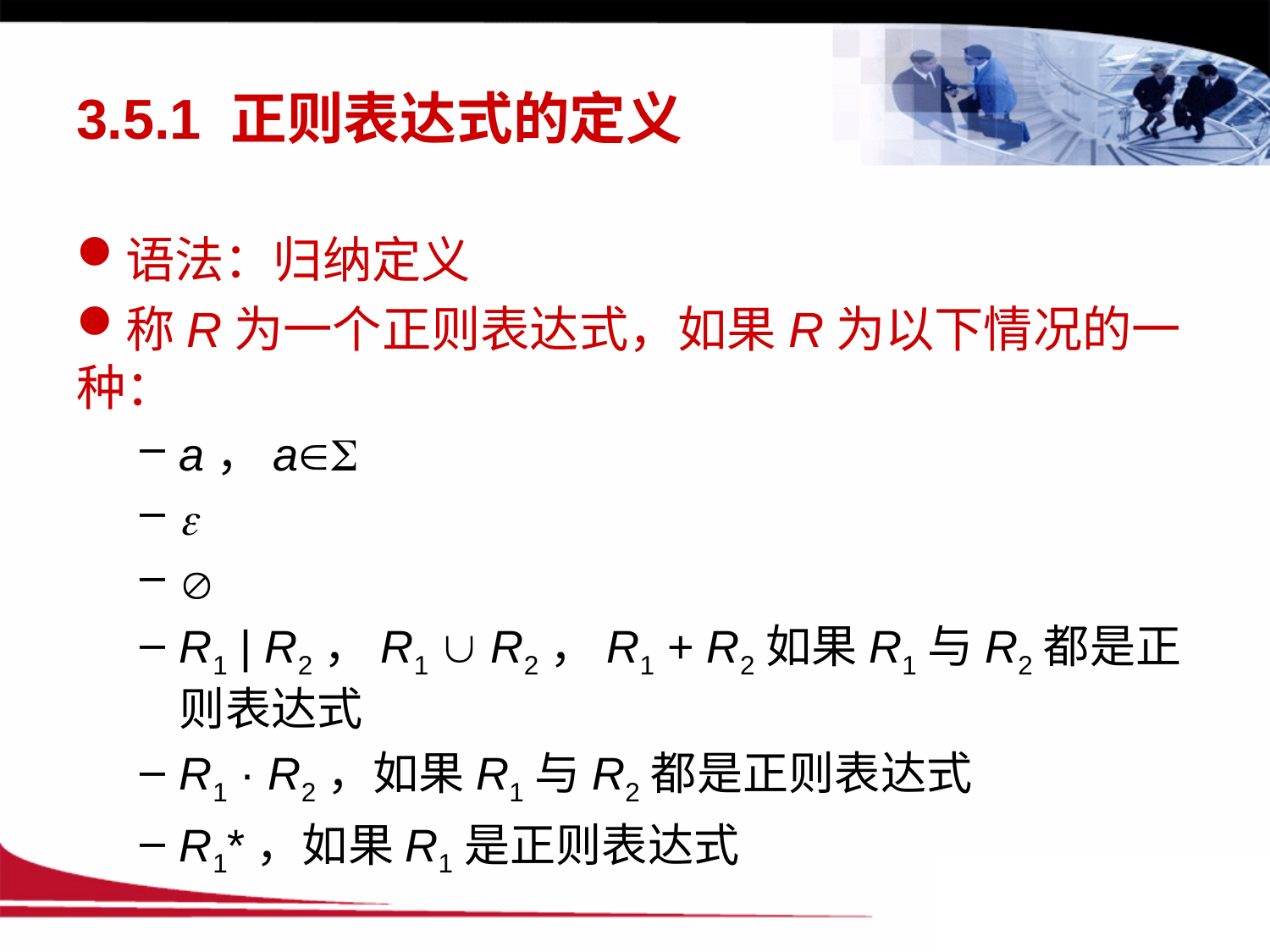

# 3.5.1 正则表达式的定义
语法：归纳定义
称R为一个正则表达式，如果R为以下情况的一种：
a，a∈Σ
ε
∅
R1 | R2，R1 ∪ R2，R1 + R2如果R1与R2都是正则表达式
R1 · R2，如果R1与R2都是正则表达式
R1*，如果R1是正则表达式